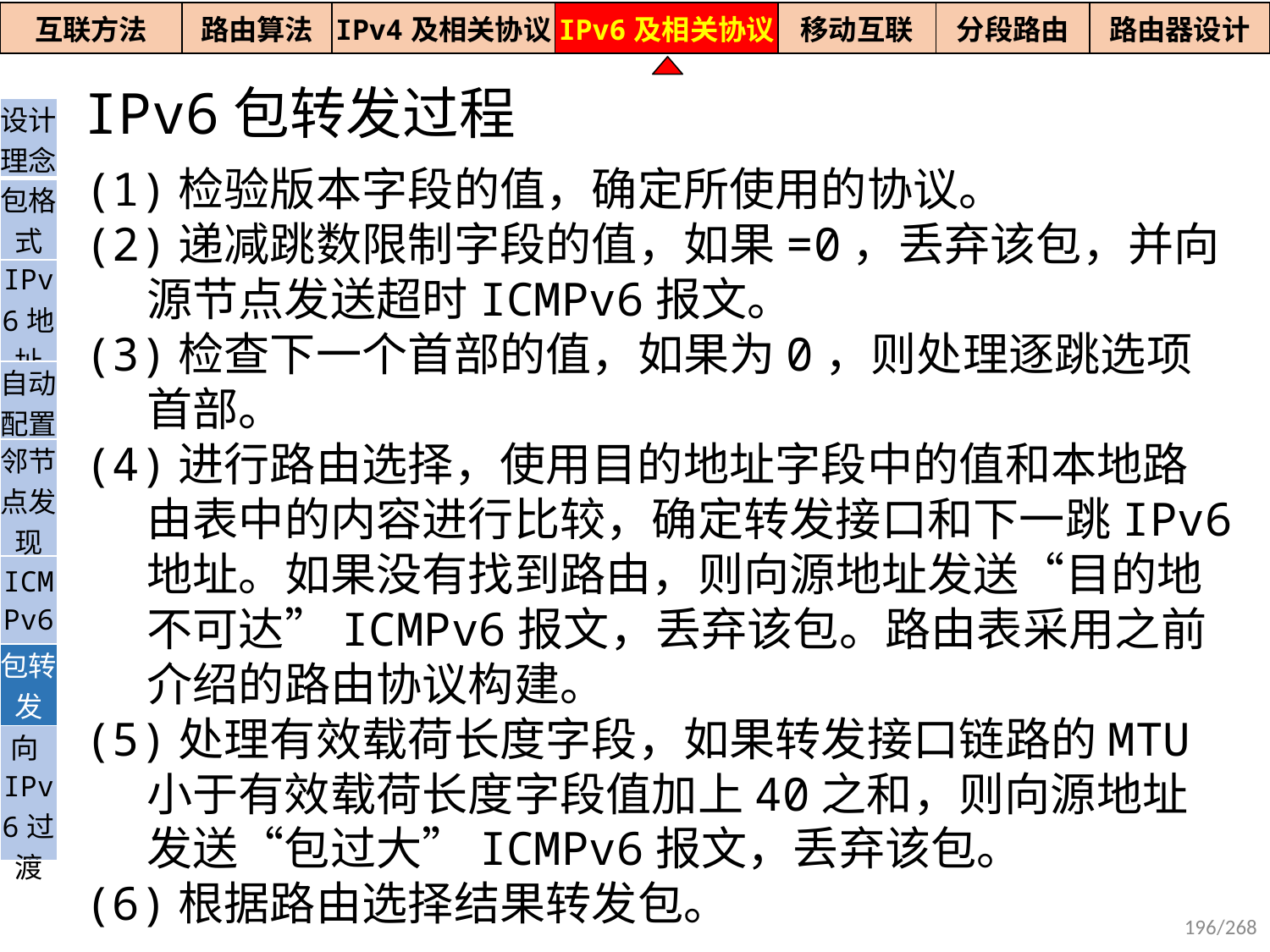

| 互联方法 | 路由算法 | IPv4及相关协议 | IPv6及相关协议 | 移动互联 | 分段路由 | 路由器设计 |
| --- | --- | --- | --- | --- | --- | --- |

IPv6包转发过程
| 设计理念 |
| --- |
| 包格式 |
| IPv6地址 |
| 自动配置 |
| 邻节点发现 |
| ICMPv6 |
| 包转发 |
| 向IPv6过渡 |
(1)检验版本字段的值，确定所使用的协议。
(2)递减跳数限制字段的值，如果=0，丢弃该包，并向源节点发送超时ICMPv6报文。
(3)检查下一个首部的值，如果为0，则处理逐跳选项首部。
(4)进行路由选择，使用目的地址字段中的值和本地路由表中的内容进行比较，确定转发接口和下一跳IPv6地址。如果没有找到路由，则向源地址发送“目的地不可达”ICMPv6报文，丢弃该包。路由表采用之前介绍的路由协议构建。
(5)处理有效载荷长度字段，如果转发接口链路的MTU小于有效载荷长度字段值加上40之和，则向源地址发送“包过大”ICMPv6报文，丢弃该包。
(6)根据路由选择结果转发包。
196/268